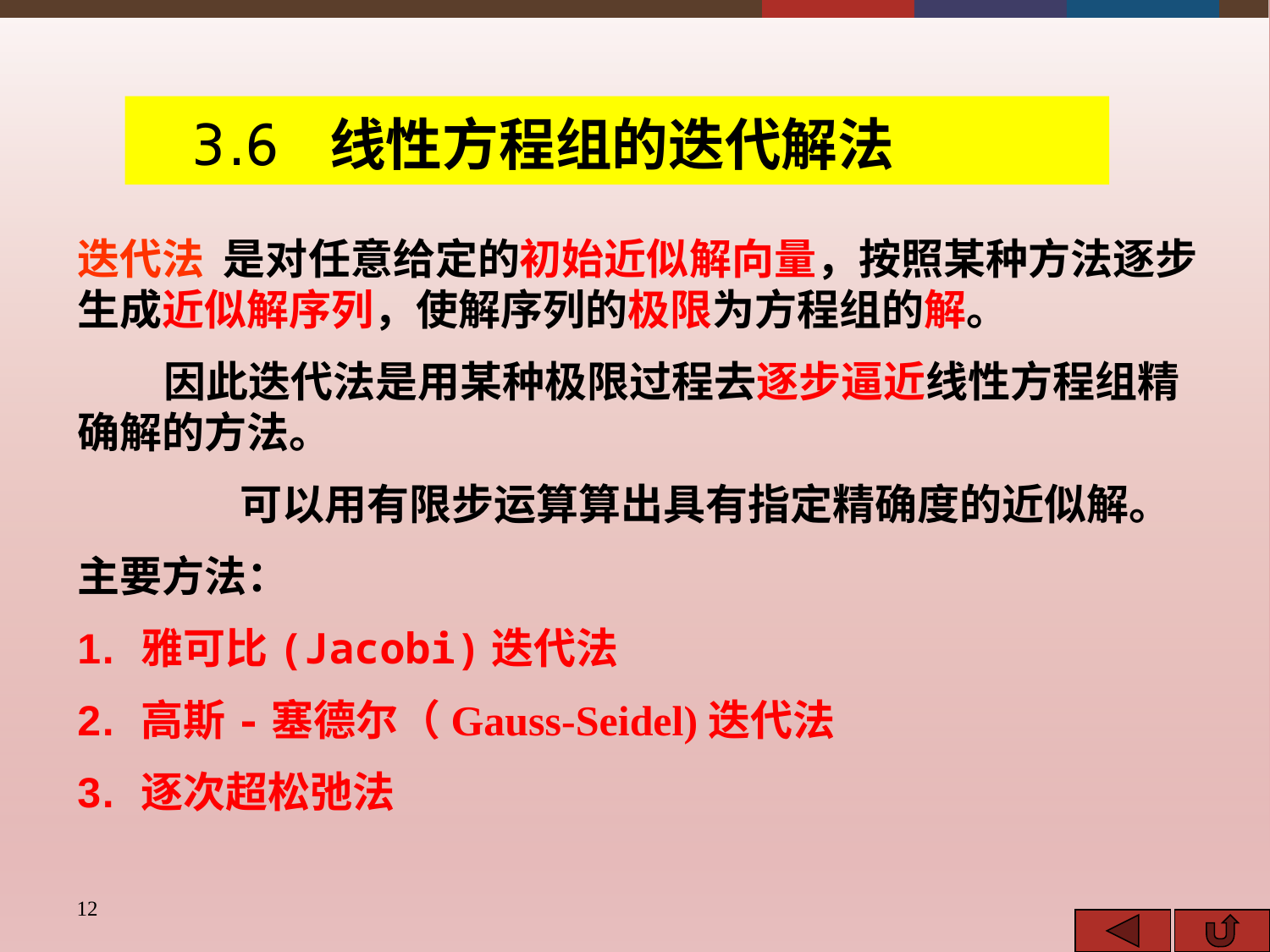

3.6  线性方程组的迭代解法
迭代法  是对任意给定的初始近似解向量，按照某种方法逐步生成近似解序列，使解序列的极限为方程组的解。
        因此迭代法是用某种极限过程去逐步逼近线性方程组精确解的方法。
                可以用有限步运算算出具有指定精确度的近似解。
主要方法：
雅可比(Jacobi)迭代法
高斯-塞德尔（Gauss-Seidel)迭代法
逐次超松弛法
12